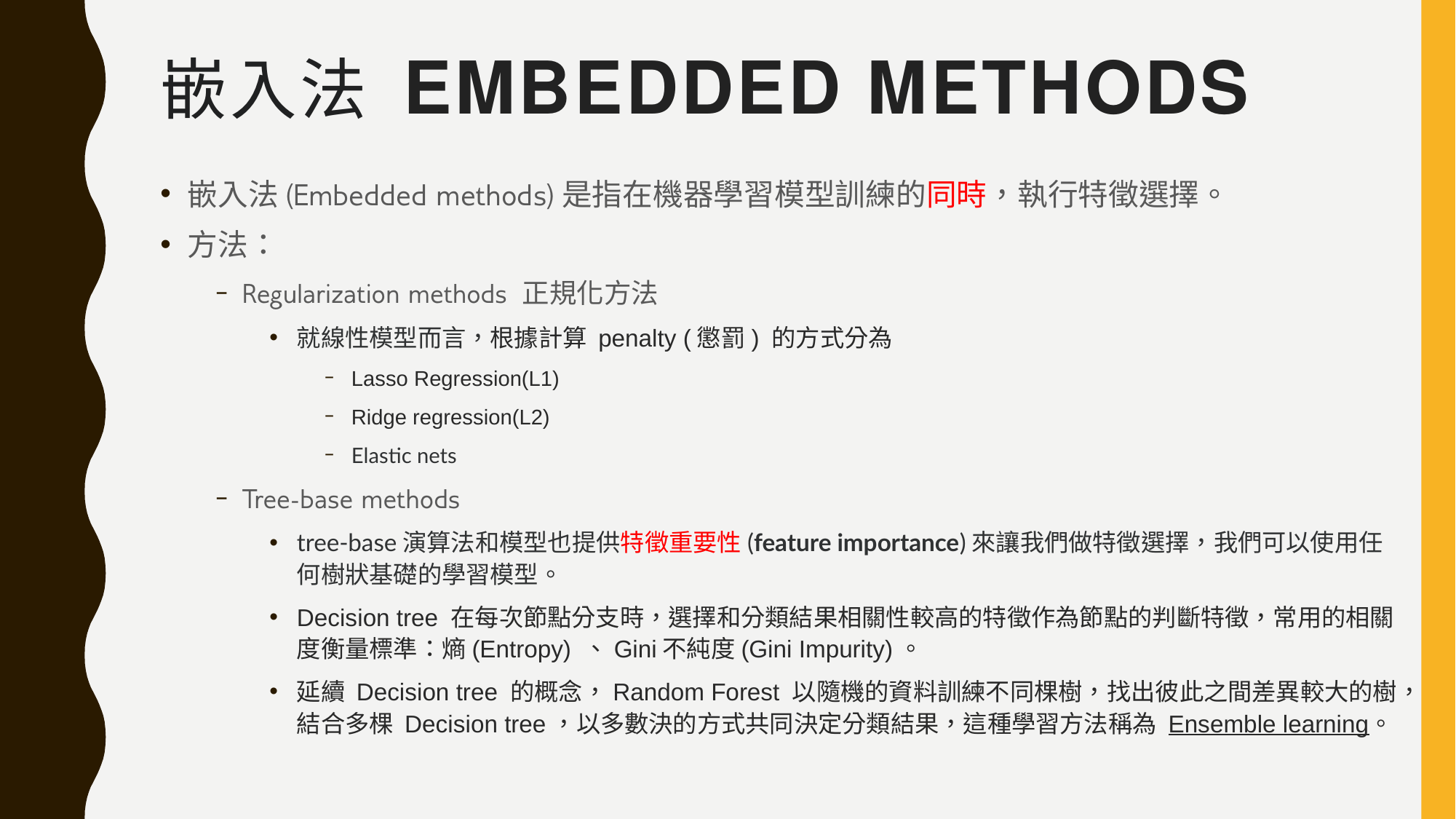

# 嵌入法 Embedded Methods
嵌入法(Embedded methods)是指在機器學習模型訓練的同時，執行特徵選擇。
方法：
Regularization methods 正規化方法
就線性模型而言，根據計算 penalty (懲罰) 的方式分為
Lasso Regression(L1)
Ridge regression(L2)
Elastic nets
Tree-base methods
tree-base演算法和模型也提供特徵重要性(feature importance)來讓我們做特徵選擇，我們可以使用任何樹狀基礎的學習模型。
Decision tree 在每次節點分支時，選擇和分類結果相關性較高的特徵作為節點的判斷特徵，常用的相關度衡量標準：熵(Entropy) 、Gini不純度(Gini Impurity)。
延續 Decision tree 的概念，Random Forest 以隨機的資料訓練不同棵樹，找出彼此之間差異較大的樹，結合多棵 Decision tree，以多數決的方式共同決定分類結果，這種學習方法稱為 Ensemble learning。